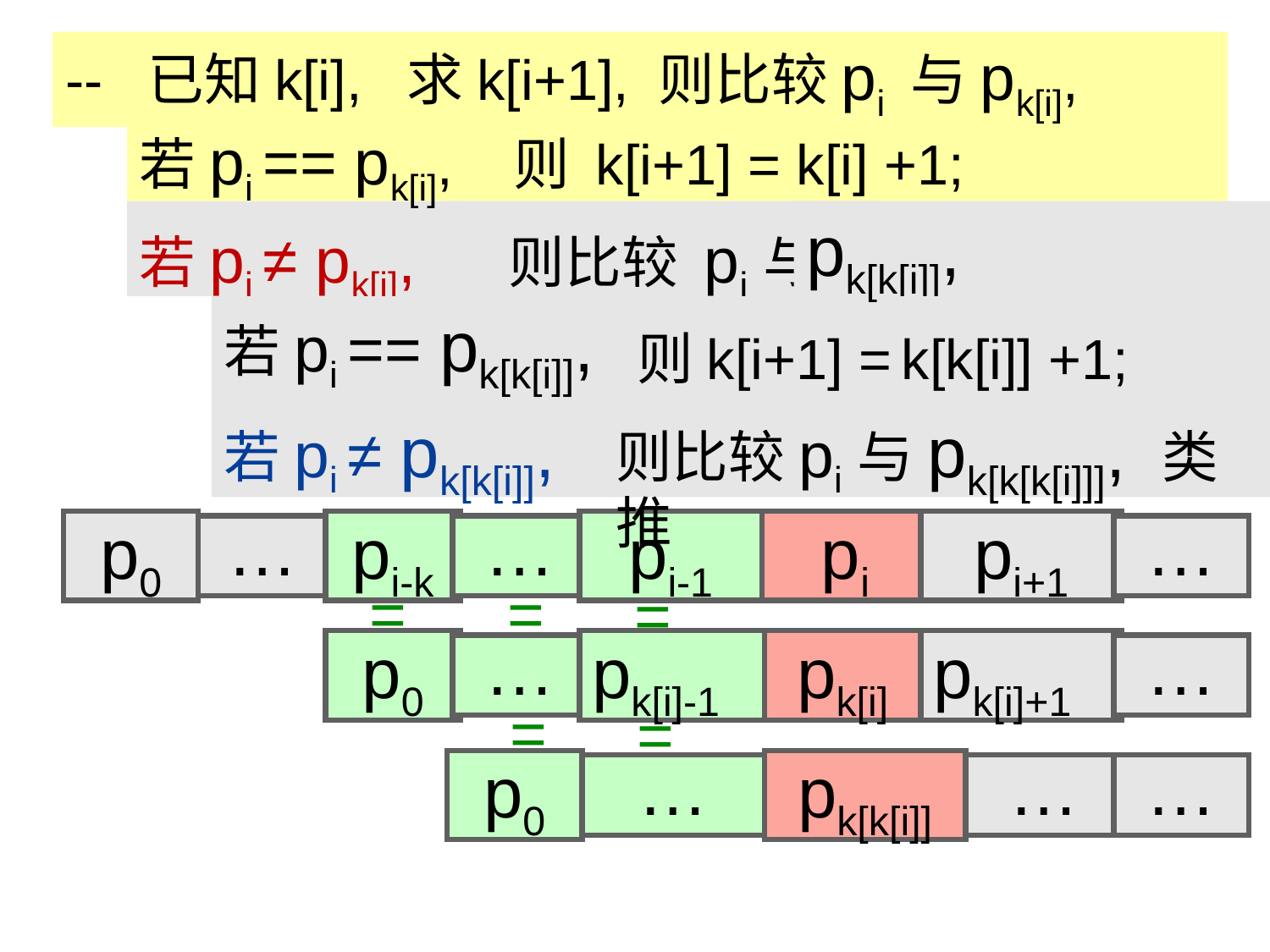

--  已知k[i],  求k[i+1], 则比较pi 与pk[i],
若pi == pk[i],   则 k[i+1] = k[i] +1;
若pi ≠ pk[i],
   则比较 pi与
pk[k[i]],
若pi == pk[k[i]],
则k[i+1] =
k[k[i]] +1;
若pi ≠ pk[k[i]],
则比较pi与pk[k[k[i]]], 类推
pi-k
pi-1
…
p0
…
…
pi
pi+1
=
=
=
p0
pk[i]-1
…
…
pk[i]
pk[i]+1
=
=
…
…
p0
pk[k[i]]
…